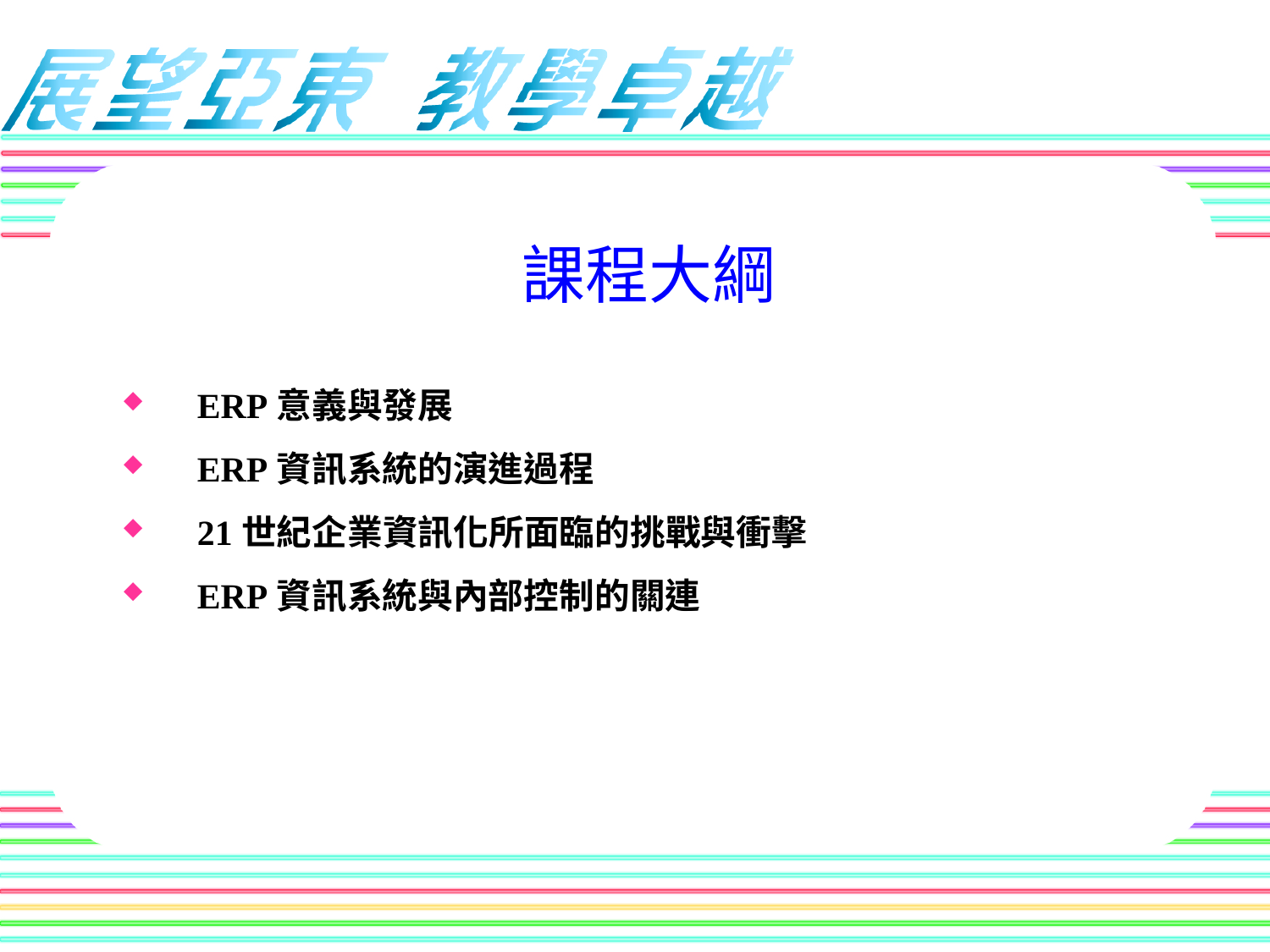

# 課程大綱
ERP意義與發展
ERP資訊系統的演進過程
21世紀企業資訊化所面臨的挑戰與衝擊
ERP資訊系統與內部控制的關連